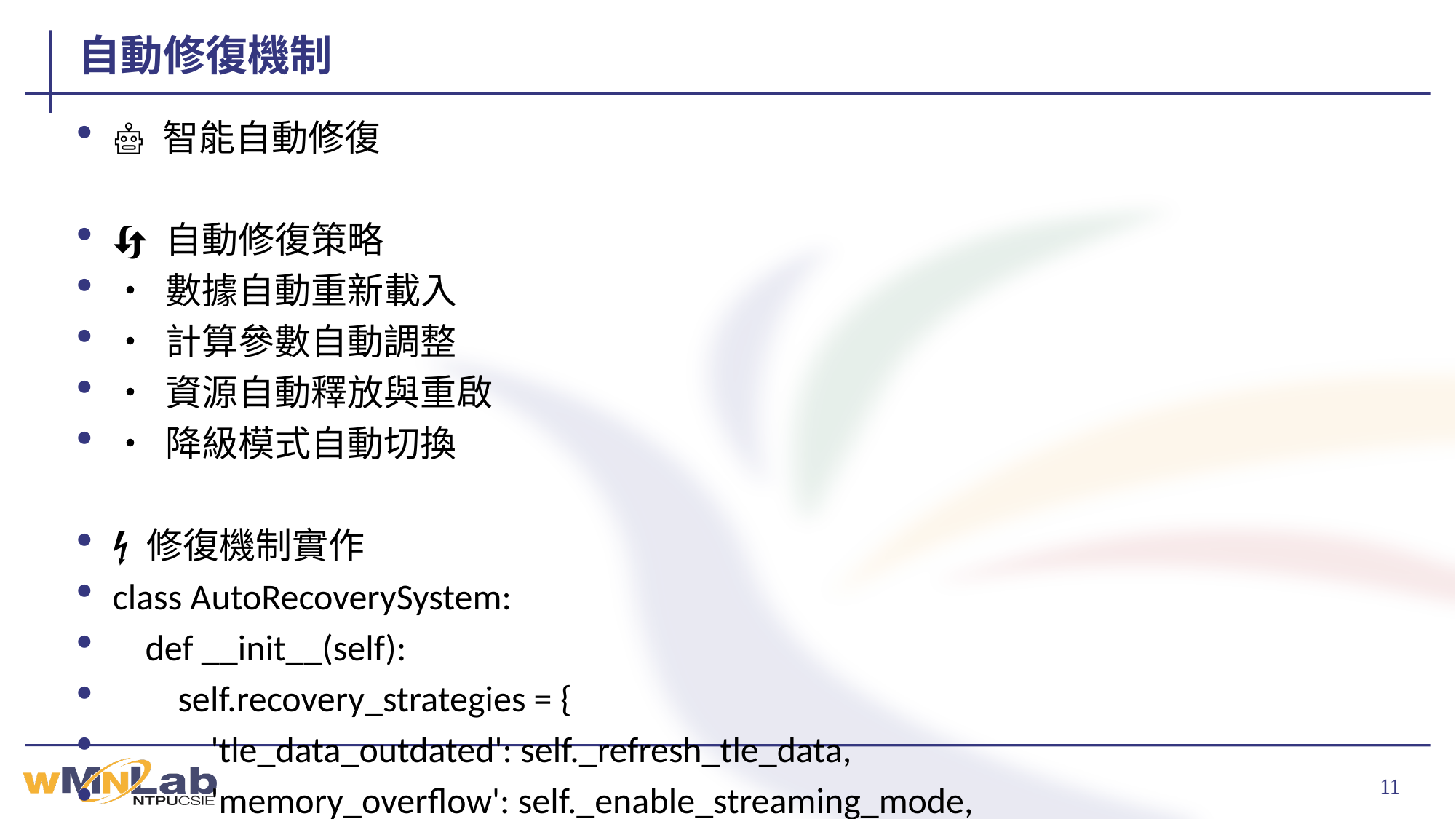

# 自動修復機制
🤖 智能自動修復

🔄 自動修復策略
• 數據自動重新載入
• 計算參數自動調整
• 資源自動釋放與重啟
• 降級模式自動切換

⚡ 修復機制實作
class AutoRecoverySystem:
    def __init__(self):
        self.recovery_strategies = {
            'tle_data_outdated': self._refresh_tle_data,
            'memory_overflow': self._enable_streaming_mode,
            'calculation_timeout': self._increase_timeout_reduce_batch,
            'checksum_errors': self._switch_to_backup_data
        }

    def attempt_auto_recovery(self, detected_issue):
        issue_type = detected_issue.type

        if issue_type in self.recovery_strategies:
            self.logger.info(f"嘗試自動修復: {issue_type}")

            try:
                recovery_func = self.recovery_strategies[issue_type]
                result = recovery_func(detected_issue)

                if result.success:
                    self.logger.info(f"自動修復成功: {issue_type}")
                    return RecoveryResult.SUCCESS
                else:
                    self.logger.warning(f"自動修復失敗，需要人工介入: {issue_type}")
                    return RecoveryResult.FAILED

            except Exception as e:
                self.logger.error(f"自動修復異常: {e}")
                return RecoveryResult.ERROR